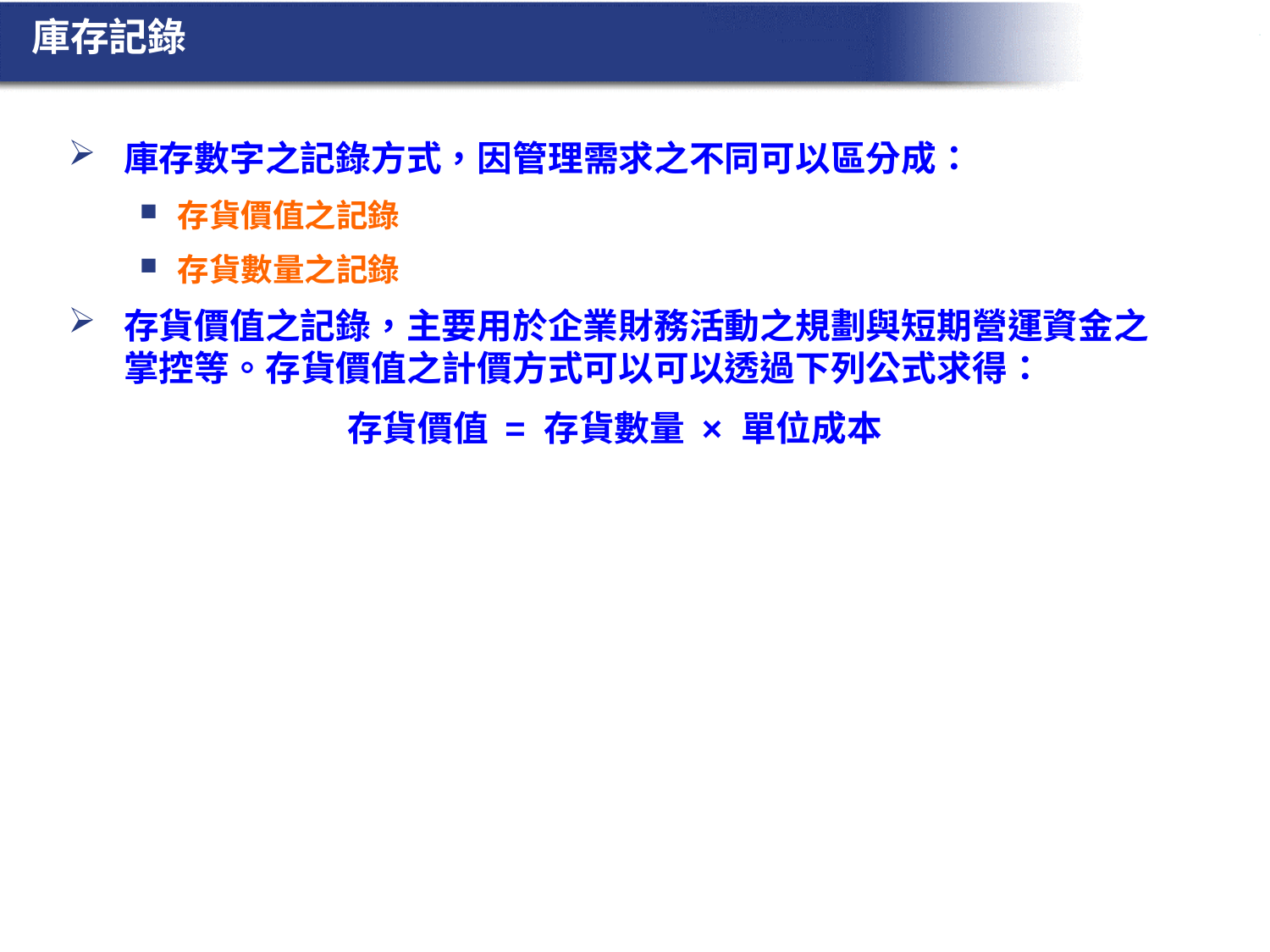

# 庫存記錄
庫存數字之記錄方式，因管理需求之不同可以區分成：
存貨價值之記錄
存貨數量之記錄
存貨價值之記錄，主要用於企業財務活動之規劃與短期營運資金之掌控等。存貨價值之計價方式可以可以透過下列公式求得：
存貨價值 = 存貨數量 × 單位成本